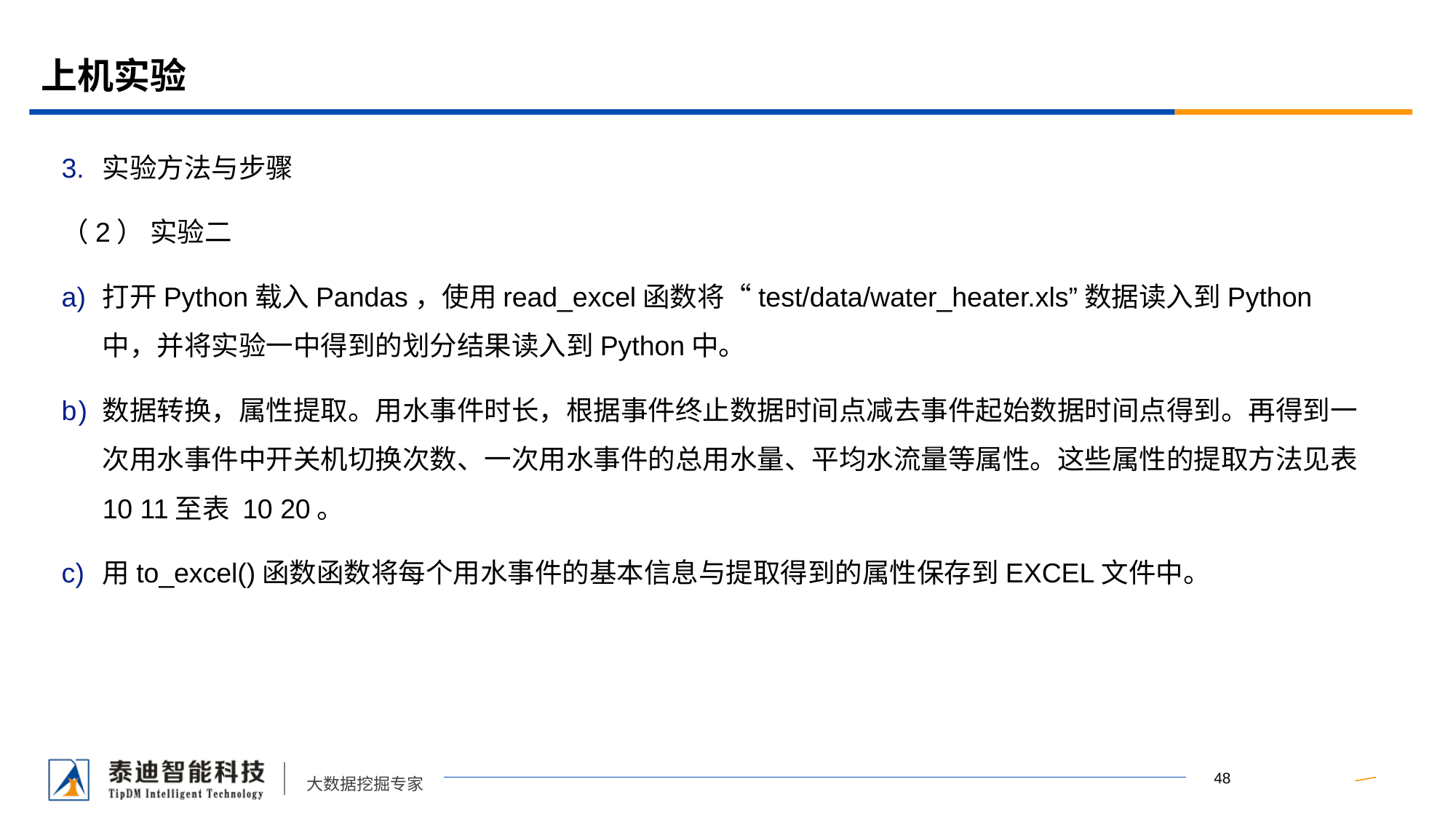

# 上机实验
实验方法与步骤
（2） 实验二
打开Python载入Pandas，使用read_excel函数将“test/data/water_heater.xls”数据读入到Python中，并将实验一中得到的划分结果读入到Python中。
数据转换，属性提取。用水事件时长，根据事件终止数据时间点减去事件起始数据时间点得到。再得到一次用水事件中开关机切换次数、一次用水事件的总用水量、平均水流量等属性。这些属性的提取方法见表 10 11至表 10 20。
用to_excel()函数函数将每个用水事件的基本信息与提取得到的属性保存到EXCEL文件中。